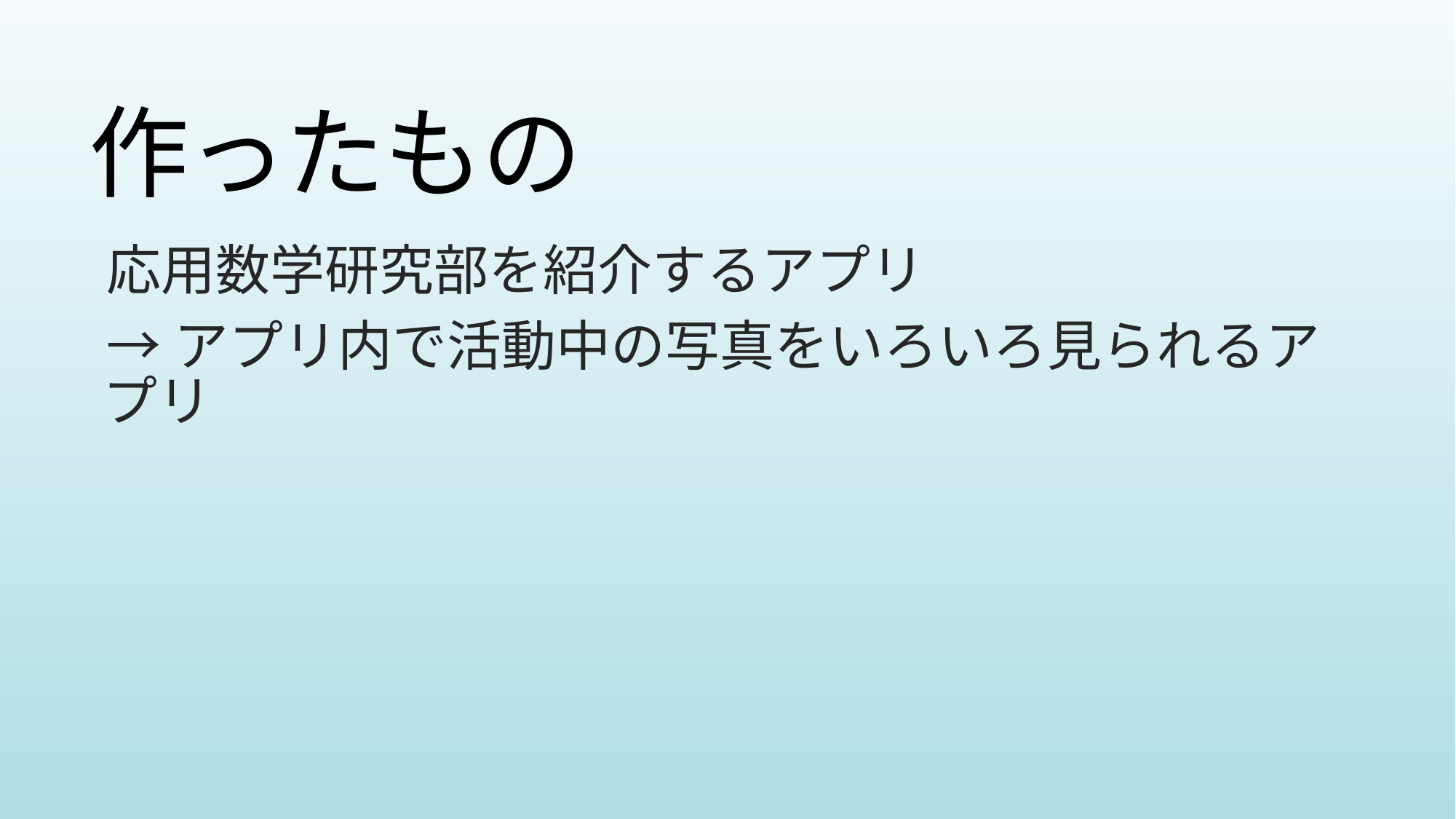

# 作ったもの
応用数学研究部を紹介するアプリ
→アプリ内で活動中の写真をいろいろ見られるアプリ